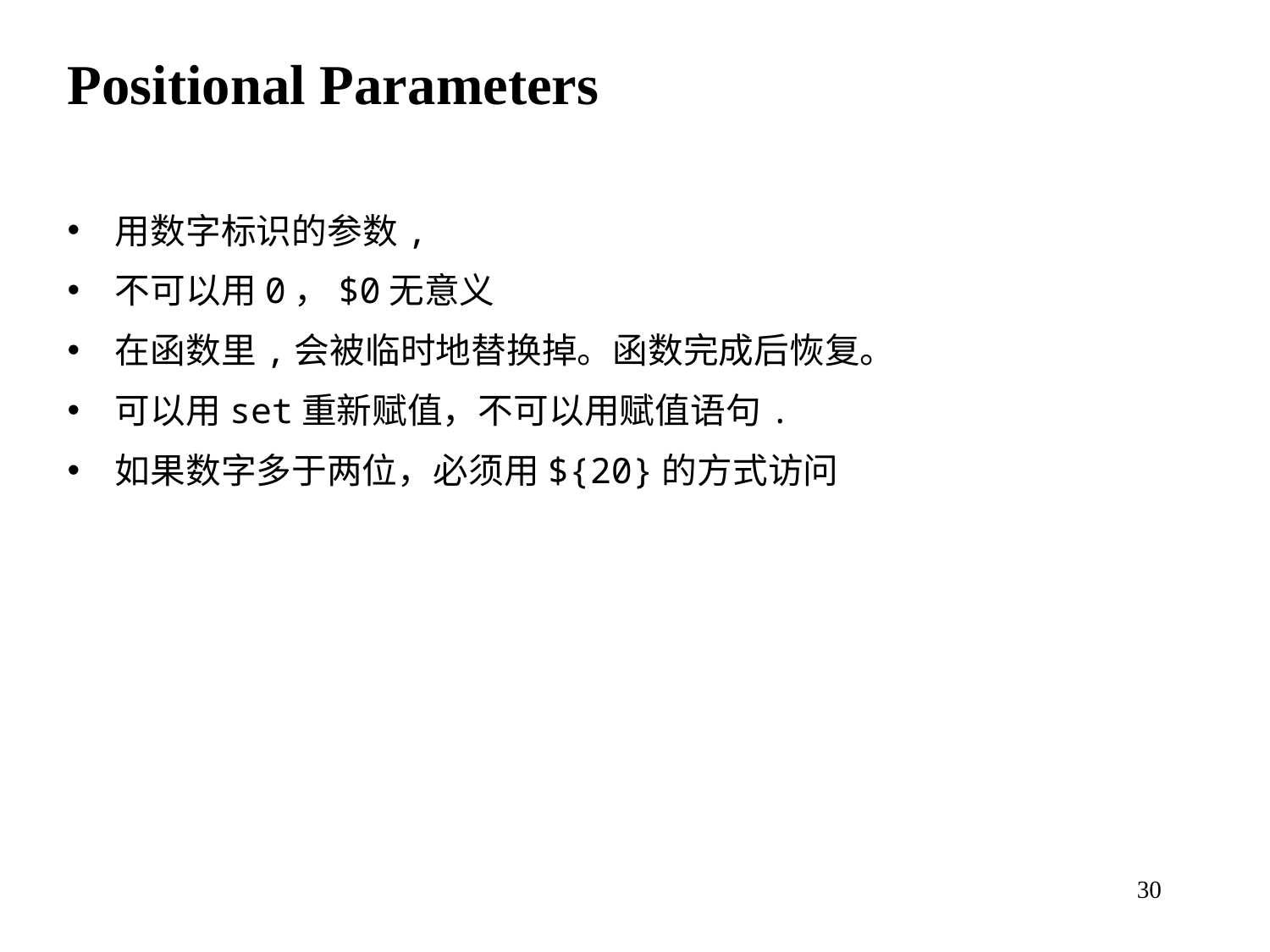

Positional Parameters
用数字标识的参数,
不可以用0，$0无意义
在函数里,会被临时地替换掉。函数完成后恢复。
可以用set重新赋值，不可以用赋值语句.
如果数字多于两位，必须用${20}的方式访问
30